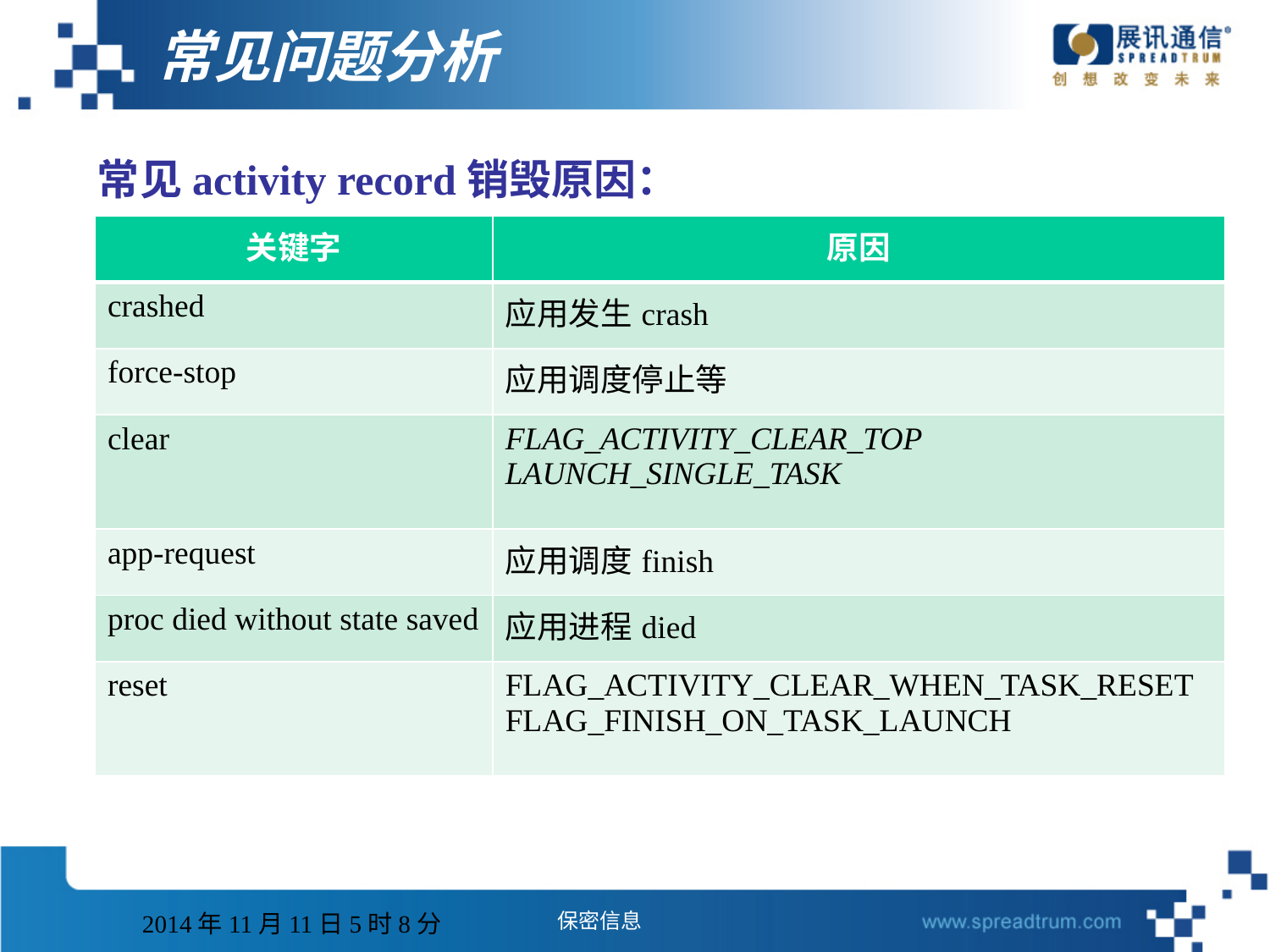

# 常见问题分析
常见activity record销毁原因：

| 关键字 | 原因 |
| --- | --- |
| crashed | 应用发生crash |
| force-stop | 应用调度停止等 |
| clear | FLAG\_ACTIVITY\_CLEAR\_TOP LAUNCH\_SINGLE\_TASK |
| app-request | 应用调度finish |
| proc died without state saved | 应用进程died |
| reset | FLAG\_ACTIVITY\_CLEAR\_WHEN\_TASK\_RESET FLAG\_FINISH\_ON\_TASK\_LAUNCH |
2014年11月11日5时8分